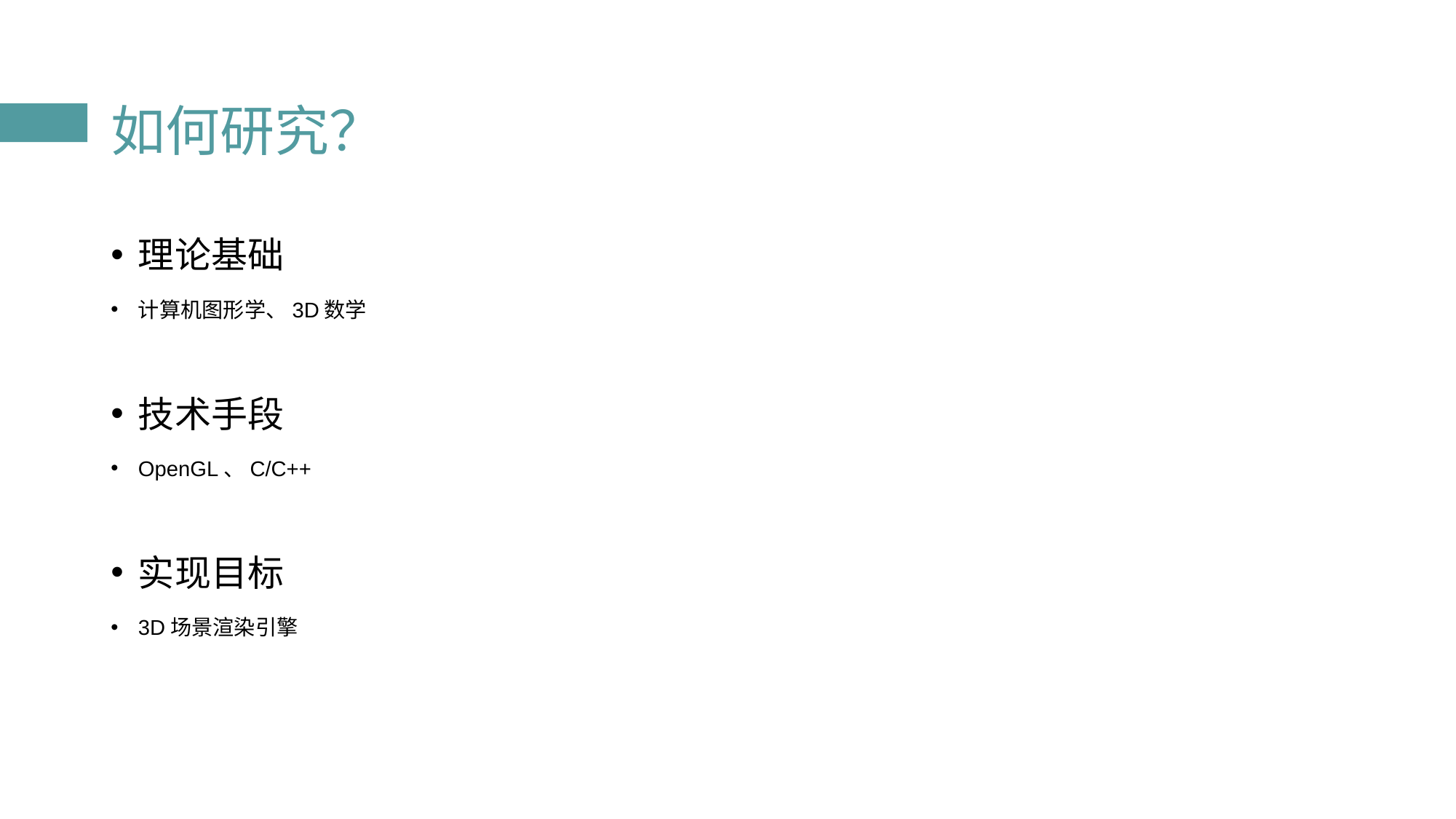

# 如何研究？
理论基础
计算机图形学、3D数学

技术手段
OpenGL、C/C++

实现目标
3D场景渲染引擎